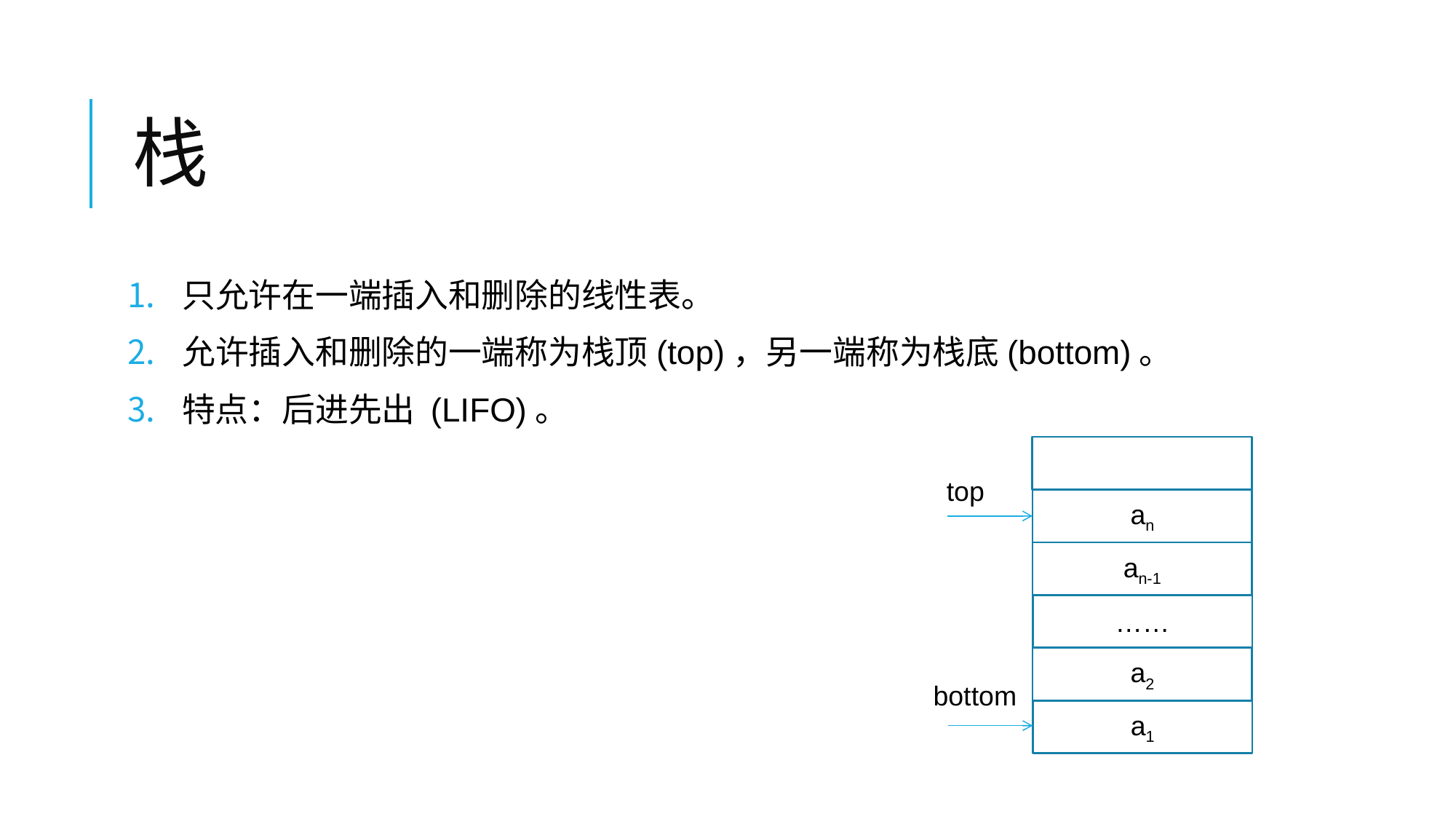

# 栈
只允许在一端插入和删除的线性表。
允许插入和删除的一端称为栈顶(top)，另一端称为栈底(bottom)。
特点：后进先出 (LIFO)。

top
an
an-1
……
a2
bottom
a1